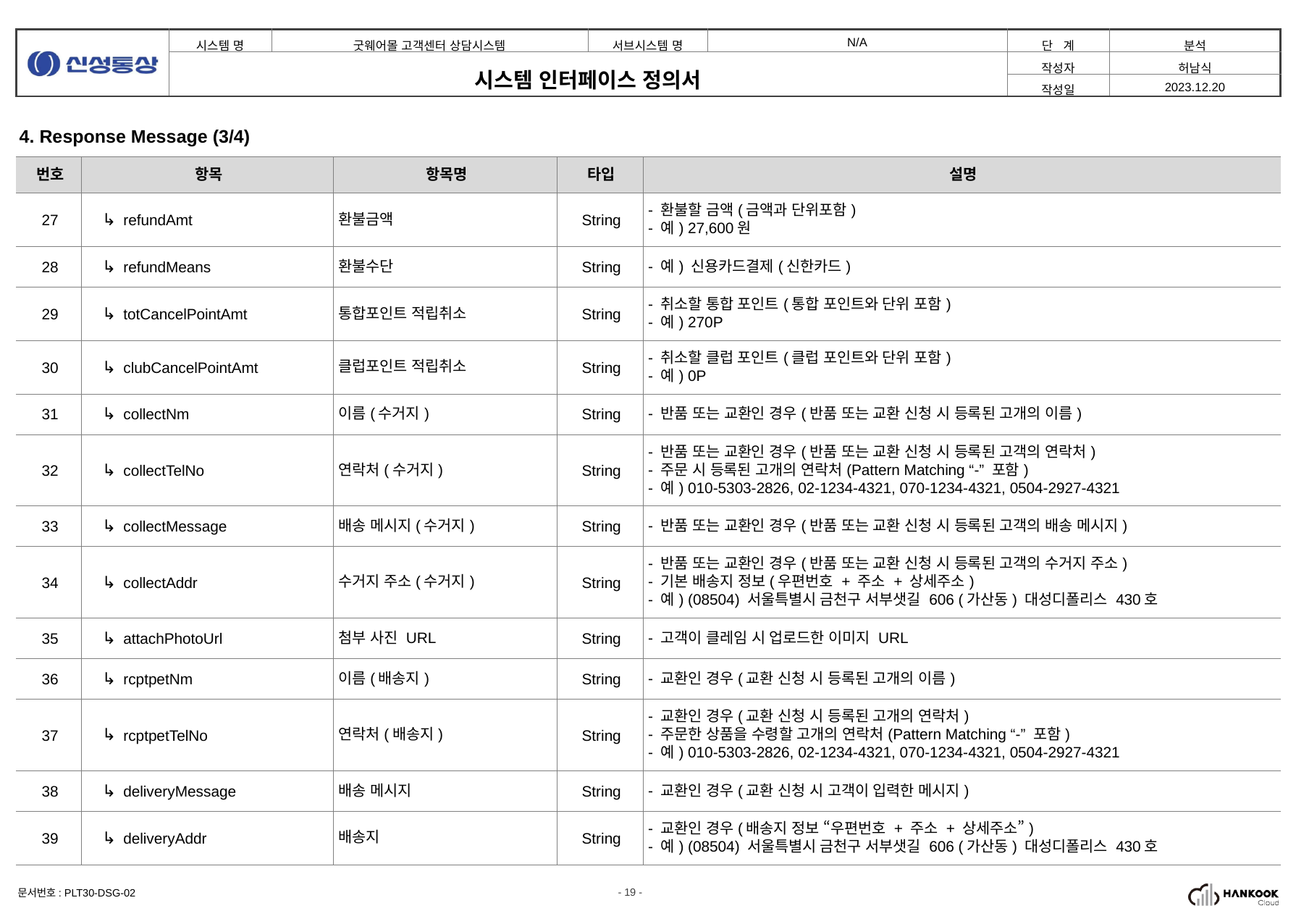

4. Response Message (3/4)
| 번호 | 항목 |  | 항목명 | 타입 | 설명 |
| --- | --- | --- | --- | --- | --- |
| 27 | ↳ | refundAmt | 환불금액 | String | - 환불할 금액(금액과 단위포함) - 예) 27,600원 |
| 28 | ↳ | refundMeans | 환불수단 | String | - 예) 신용카드결제(신한카드) |
| 29 | ↳ | totCancelPointAmt | 통합포인트 적립취소 | String | - 취소할 통합 포인트(통합 포인트와 단위 포함) - 예) 270P |
| 30 | ↳ | clubCancelPointAmt | 클럽포인트 적립취소 | String | - 취소할 클럽 포인트(클럽 포인트와 단위 포함) - 예) 0P |
| 31 | ↳ | collectNm | 이름(수거지) | String | - 반품 또는 교환인 경우(반품 또는 교환 신청 시 등록된 고개의 이름) |
| 32 | ↳ | collectTelNo | 연락처(수거지) | String | - 반품 또는 교환인 경우(반품 또는 교환 신청 시 등록된 고객의 연락처) - 주문 시 등록된 고개의 연락처(Pattern Matching “-” 포함) - 예) 010-5303-2826, 02-1234-4321, 070-1234-4321, 0504-2927-4321 |
| 33 | ↳ | collectMessage | 배송 메시지(수거지) | String | - 반품 또는 교환인 경우(반품 또는 교환 신청 시 등록된 고객의 배송 메시지) |
| 34 | ↳ | collectAddr | 수거지 주소(수거지) | String | - 반품 또는 교환인 경우(반품 또는 교환 신청 시 등록된 고객의 수거지 주소) - 기본 배송지 정보(우편번호 + 주소 + 상세주소) - 예) (08504) 서울특별시 금천구 서부샛길 606 (가산동) 대성디폴리스 430호 |
| 35 | ↳ | attachPhotoUrl | 첨부 사진 URL | String | - 고객이 클레임 시 업로드한 이미지 URL |
| 36 | ↳ | rcptpetNm | 이름(배송지) | String | - 교환인 경우(교환 신청 시 등록된 고개의 이름) |
| 37 | ↳ | rcptpetTelNo | 연락처(배송지) | String | - 교환인 경우(교환 신청 시 등록된 고개의 연락처) - 주문한 상품을 수령할 고개의 연락처(Pattern Matching “-” 포함) - 예) 010-5303-2826, 02-1234-4321, 070-1234-4321, 0504-2927-4321 |
| 38 | ↳ | deliveryMessage | 배송 메시지 | String | - 교환인 경우(교환 신청 시 고객이 입력한 메시지) |
| 39 | ↳ | deliveryAddr | 배송지 | String | - 교환인 경우(배송지 정보 “우편번호 + 주소 + 상세주소”) - 예) (08504) 서울특별시 금천구 서부샛길 606 (가산동) 대성디폴리스 430호 |